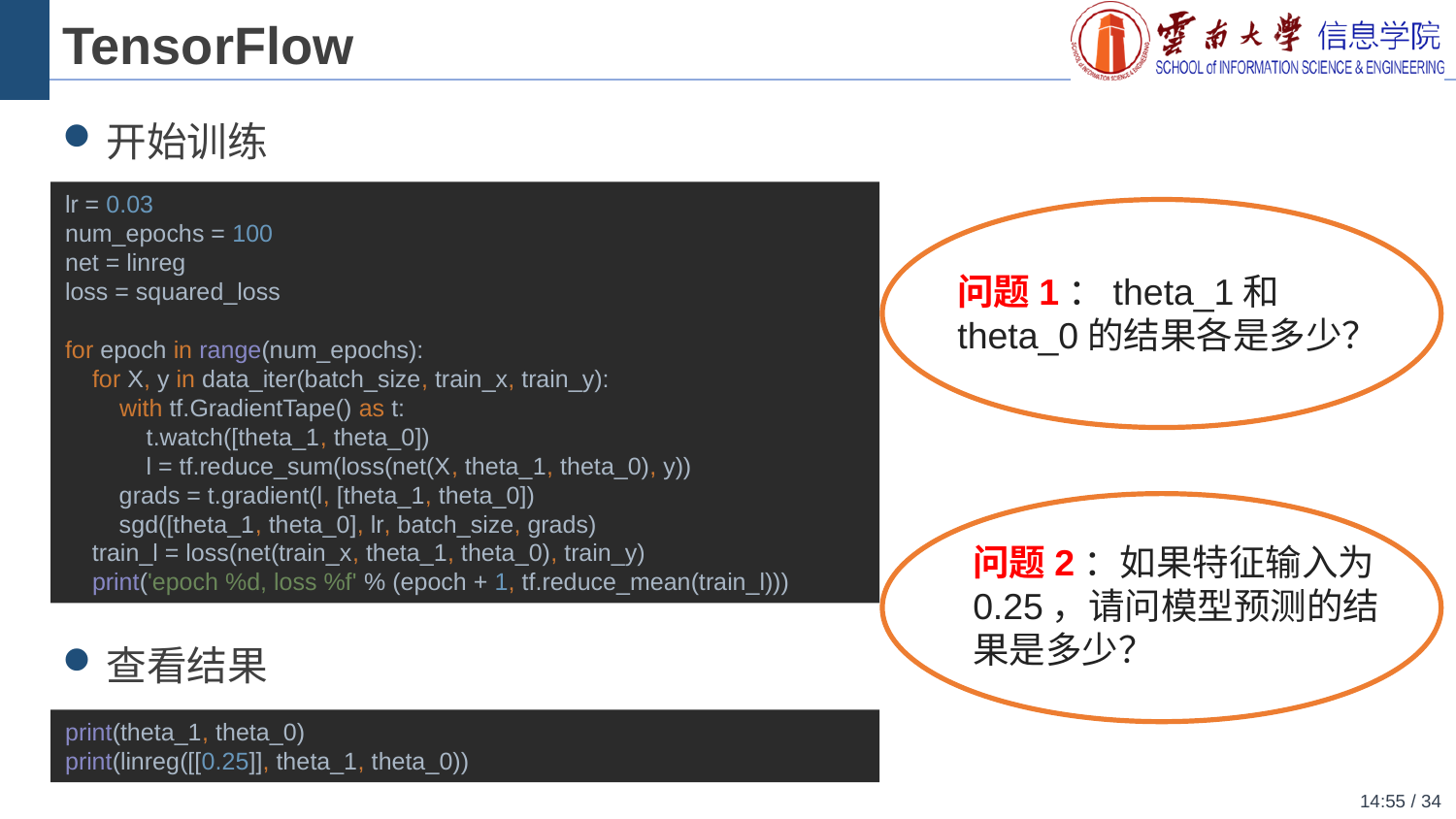

# TensorFlow
开始训练

查看结果
lr = 0.03
num_epochs = 100
net = linreg
loss = squared_loss
for epoch in range(num_epochs):
    for X, y in data_iter(batch_size, train_x, train_y):
        with tf.GradientTape() as t:
            t.watch([theta_1, theta_0])
            l = tf.reduce_sum(loss(net(X, theta_1, theta_0), y))
        grads = t.gradient(l, [theta_1, theta_0])
        sgd([theta_1, theta_0], lr, batch_size, grads)
    train_l = loss(net(train_x, theta_1, theta_0), train_y)
    print('epoch %d, loss %f' % (epoch + 1, tf.reduce_mean(train_l)))

问题1：theta_1和theta_0的结果各是多少？

问题2：如果特征输入为0.25，请问模型预测的结果是多少？
print(theta_1, theta_0)
print(linreg([[0.25]], theta_1, theta_0))